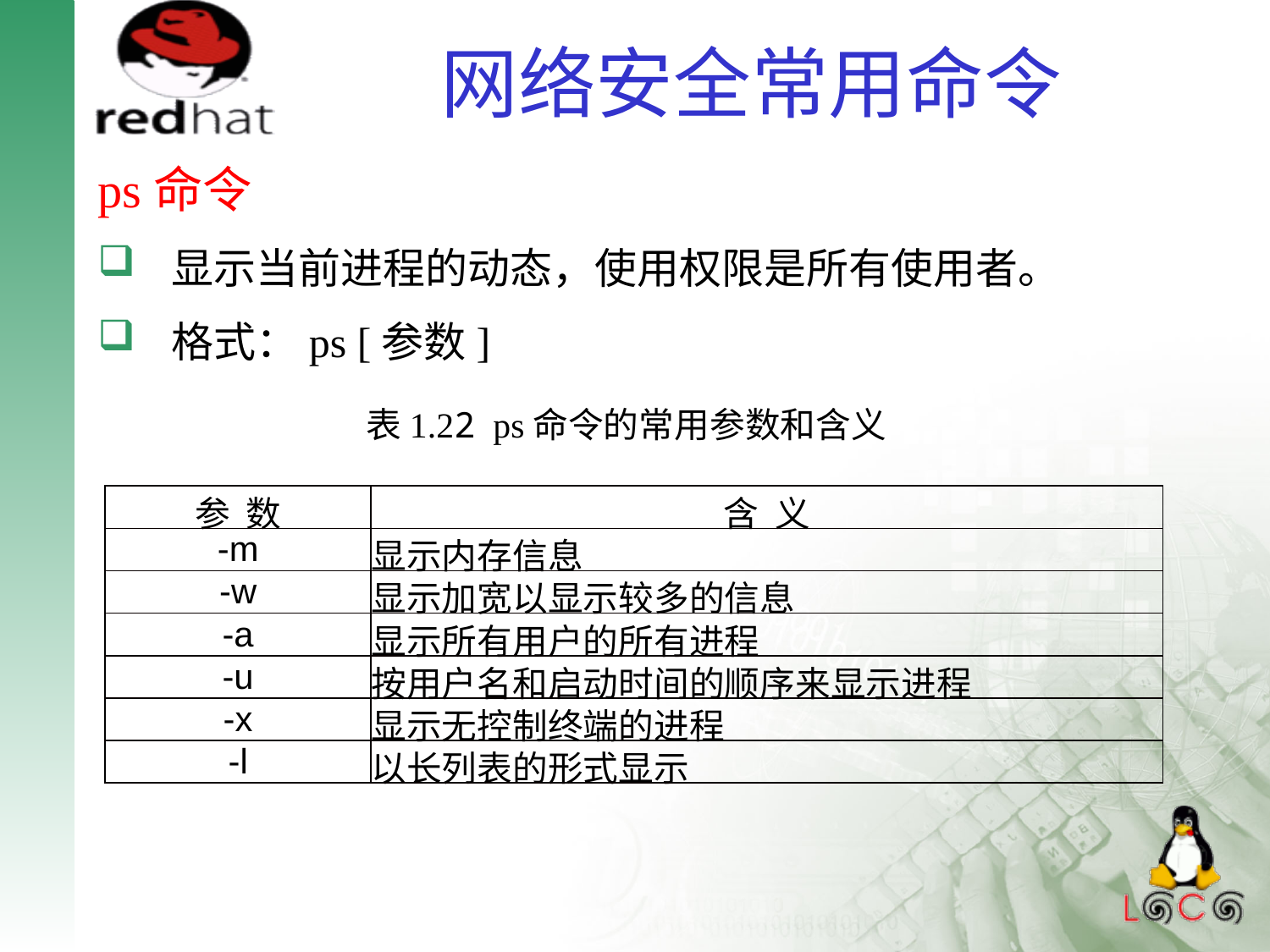

# 网络安全常用命令
ps命令
显示当前进程的动态，使用权限是所有使用者。
格式：ps [参数]

表1.22  ps命令的常用参数和含义
| 参 数 | 含 义 |
| --- | --- |
| -m | 显示内存信息 |
| -w | 显示加宽以显示较多的信息 |
| -a | 显示所有用户的所有进程 |
| -u | 按用户名和启动时间的顺序来显示进程 |
| -x | 显示无控制终端的进程 |
| -l | 以长列表的形式显示 |